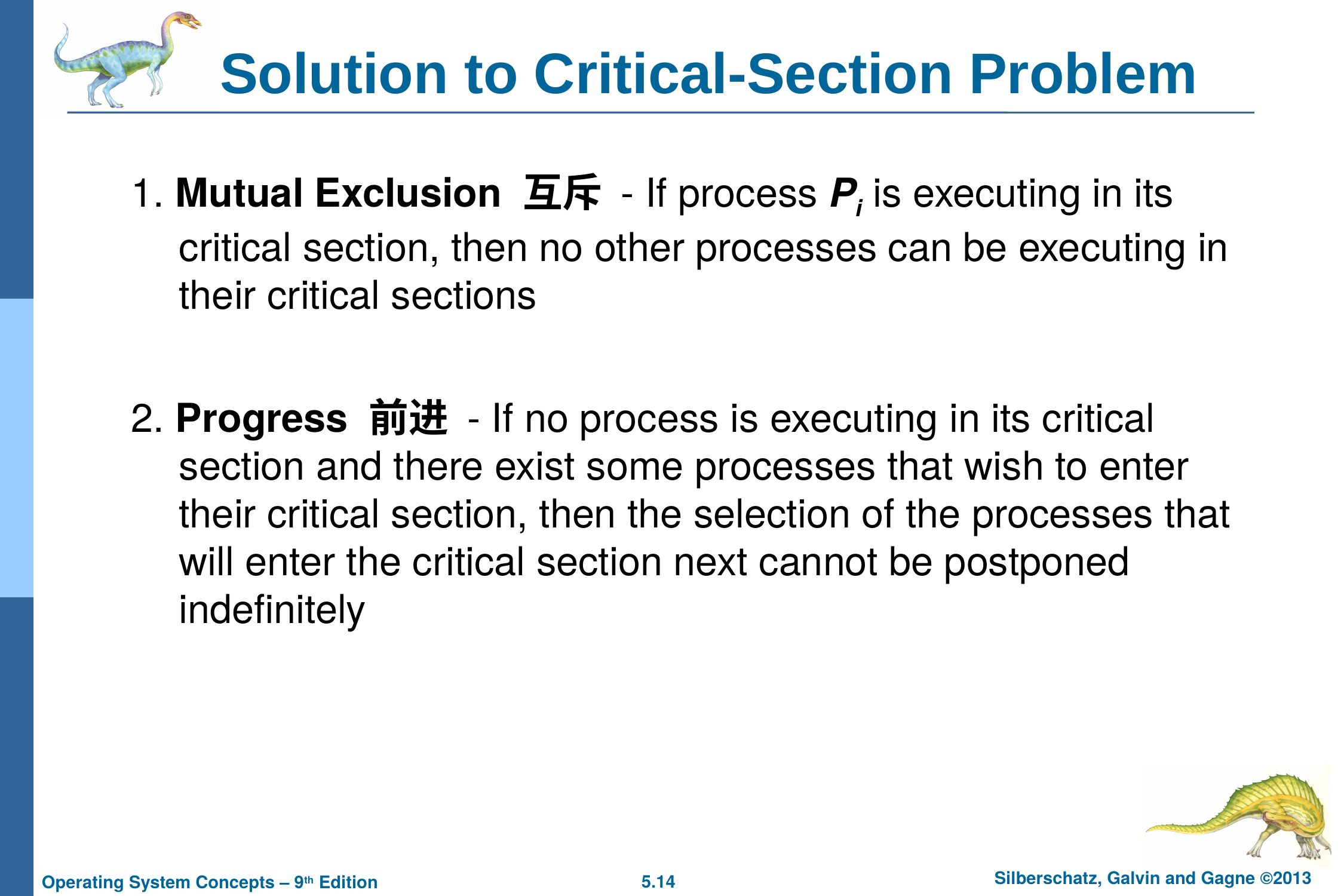

# Solution to Critical-Section Problem
1. Mutual Exclusion 互斥 - If process Pi is executing in its critical section, then no other processes can be executing in their critical sections

2. Progress 前进 - If no process is executing in its critical section and there exist some processes that wish to enter their critical section, then the selection of the processes that will enter the critical section next cannot be postponed indefinitely